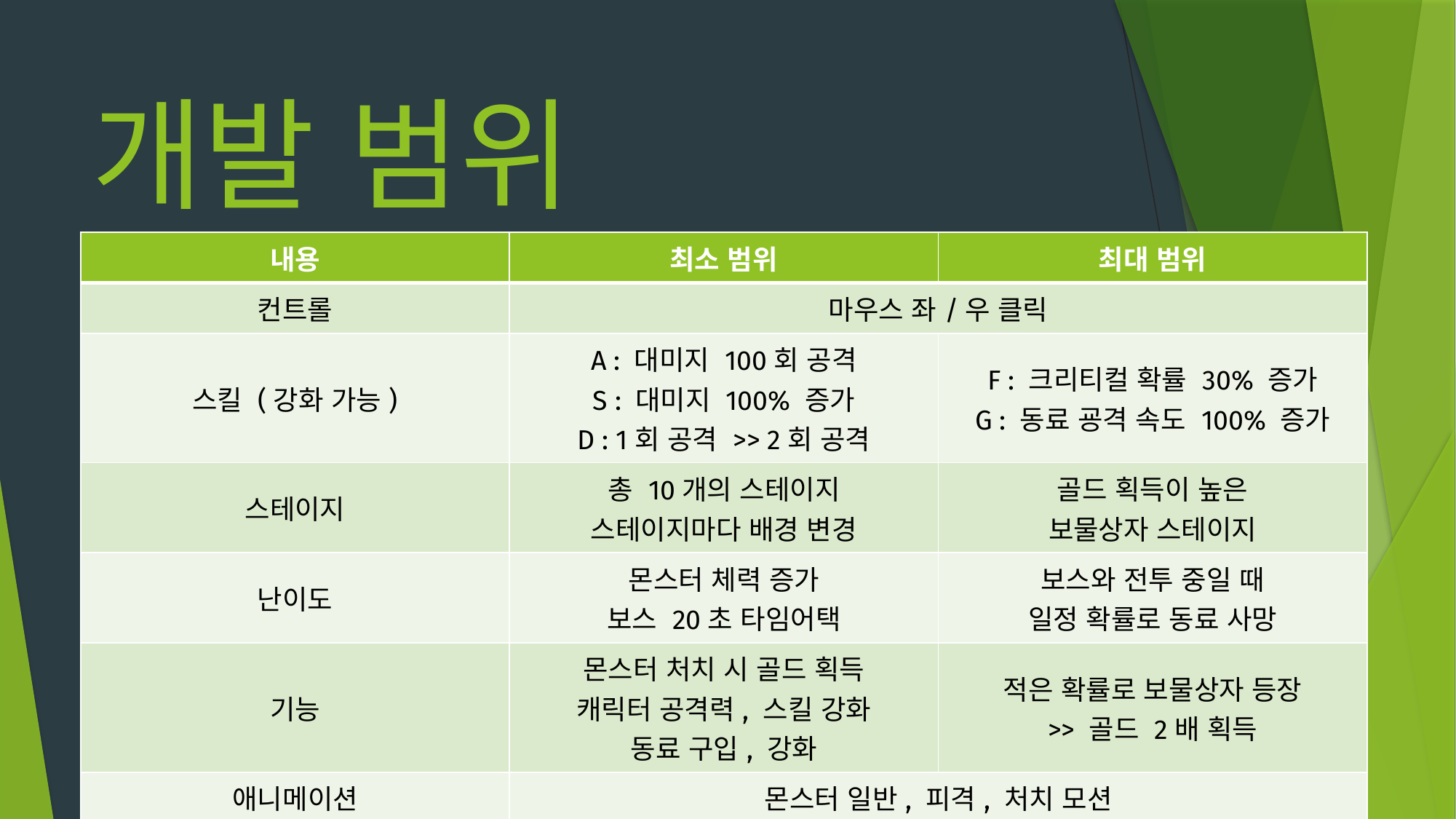

# 개발 범위
| 내용 | 최소 범위 | 최대 범위 |
| --- | --- | --- |
| 컨트롤 | 마우스 좌/우 클릭 |  |
| 스킬 (강화 가능) | A : 대미지 100회 공격 S : 대미지 100% 증가 D : 1회 공격 >> 2회 공격 | F : 크리티컬 확률 30% 증가 G : 동료 굥격 속도 100% 증가 |
| 스테이지 | 총 10개의 스테이지 스테이지마다 배경 변경 | 골드 획득이 높은 보물상자 스테이지 |
| 난이도 | 몬스터 체력 증가 보스 20초 타임어택 | 보스와 전투 중일 때 일정 확률로 동료 사망 |
| 기능 | 몬스터 처치 시 골드 획득 캐릭터 공격력, 스킬 강화 동료 구입, 강화 | 적은 확률로 보물상자 등장 >> 골드 2배 획득 |
| 애니메이션 | 몬스터 일반, 피격, 처치 모션 |  |
| 사운드 | 클릭, 공격, 몬스터 사망, 골드 생성, 골드 획득, 스테이지 상승, 강화 |  |